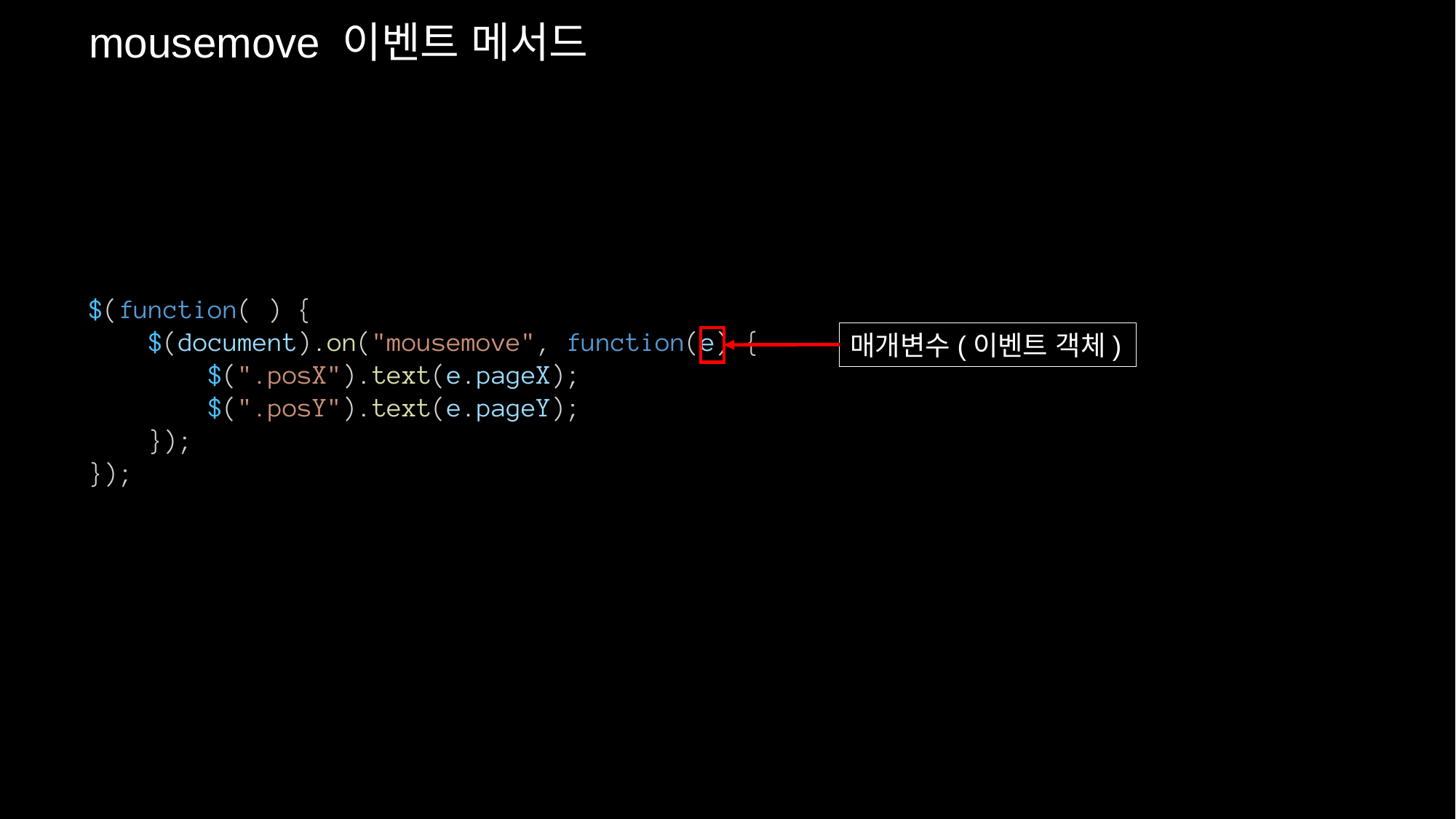

mousemove 이벤트 메서드
$(function( ) {
    $(document).on("mousemove", function(e) {
        $(".posX").text(e.pageX);
        $(".posY").text(e.pageY);
    });
});
매개변수(이벤트 객체)